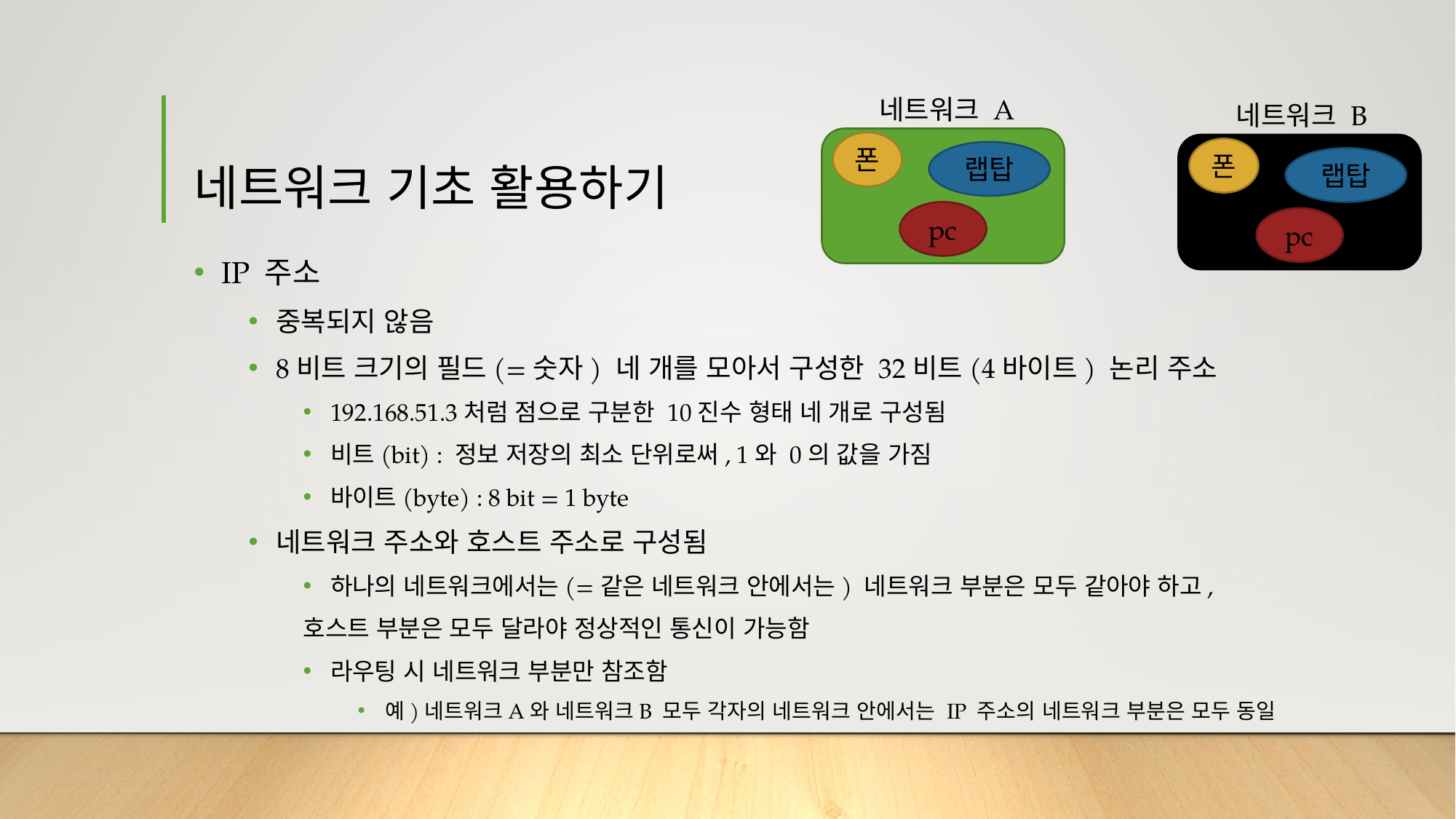

네트워크 A
네트워크 B
# 네트워크 기초 활용하기

폰

폰
랩탑
랩탑
pc
pc
IP 주소
중복되지 않음
8비트 크기의 필드(=숫자) 네 개를 모아서 구성한 32비트(4바이트) 논리 주소
192.168.51.3처럼 점으로 구분한 10진수 형태 네 개로 구성됨
비트(bit) : 정보 저장의 최소 단위로써, 1와 0의 값을 가짐
바이트(byte) : 8 bit = 1 byte
네트워크 주소와 호스트 주소로 구성됨
하나의 네트워크에서는(=같은 네트워크 안에서는) 네트워크 부분은 모두 같아야 하고,
호스트 부분은 모두 달라야 정상적인 통신이 가능함
라우팅 시 네트워크 부분만 참조함
예)네트워크A와 네트워크B 모두 각자의 네트워크 안에서는 IP 주소의 네트워크 부분은 모두 동일